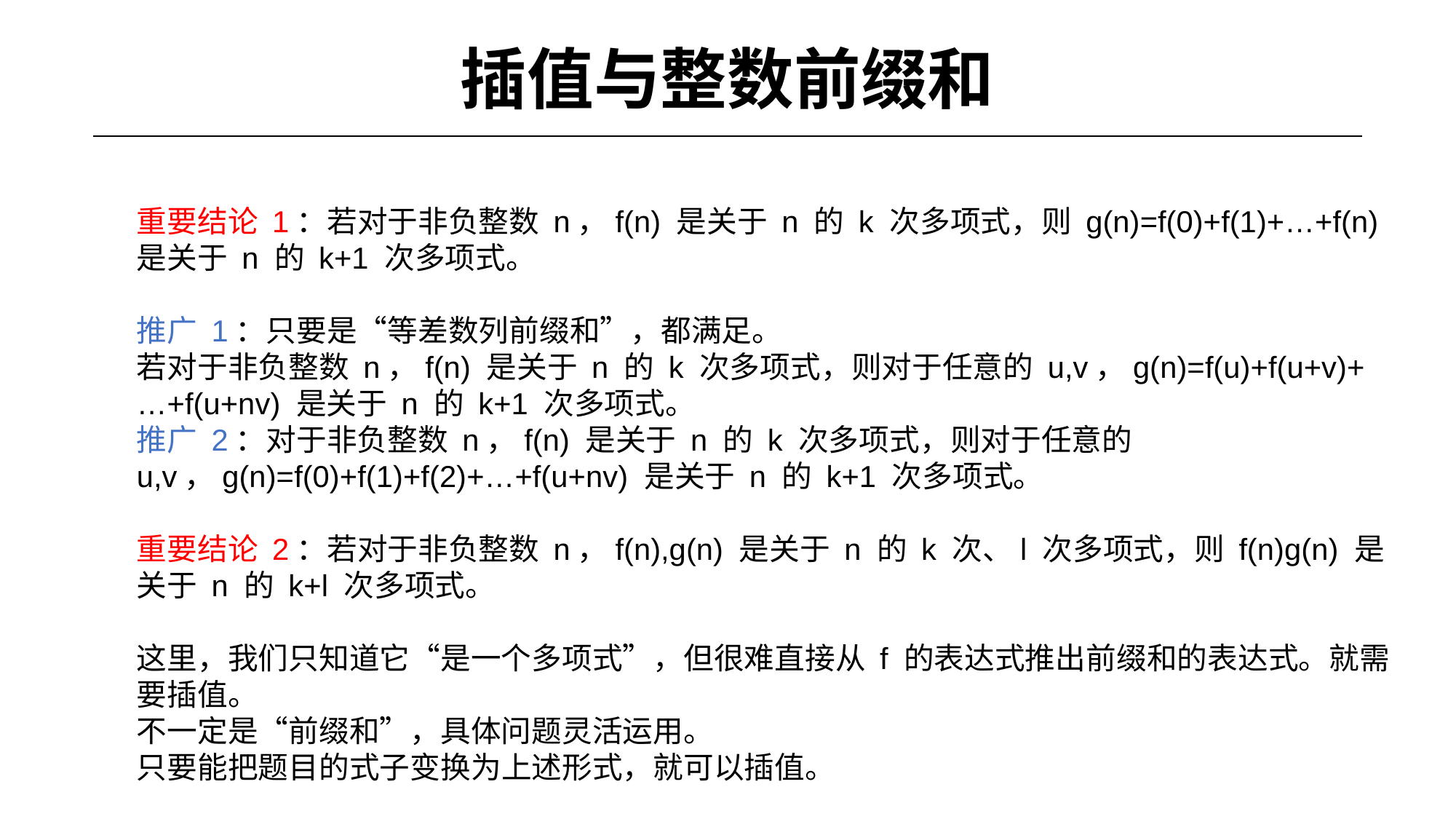

# 插值与整数前缀和
重要结论 1：若对于非负整数 n，f(n) 是关于 n 的 k 次多项式，则 g(n)=f(0)+f(1)+…+f(n) 是关于 n 的 k+1 次多项式。

推广 1：只要是“等差数列前缀和”，都满足。
若对于非负整数 n，f(n) 是关于 n 的 k 次多项式，则对于任意的 u,v，g(n)=f(u)+f(u+v)+…+f(u+nv) 是关于 n 的 k+1 次多项式。
推广 2：对于非负整数 n，f(n) 是关于 n 的 k 次多项式，则对于任意的 u,v，g(n)=f(0)+f(1)+f(2)+…+f(u+nv) 是关于 n 的 k+1 次多项式。

重要结论 2：若对于非负整数 n，f(n),g(n) 是关于 n 的 k 次、l 次多项式，则 f(n)g(n) 是关于 n 的 k+l 次多项式。

这里，我们只知道它“是一个多项式”，但很难直接从 f 的表达式推出前缀和的表达式。就需要插值。
不一定是“前缀和”，具体问题灵活运用。
只要能把题目的式子变换为上述形式，就可以插值。